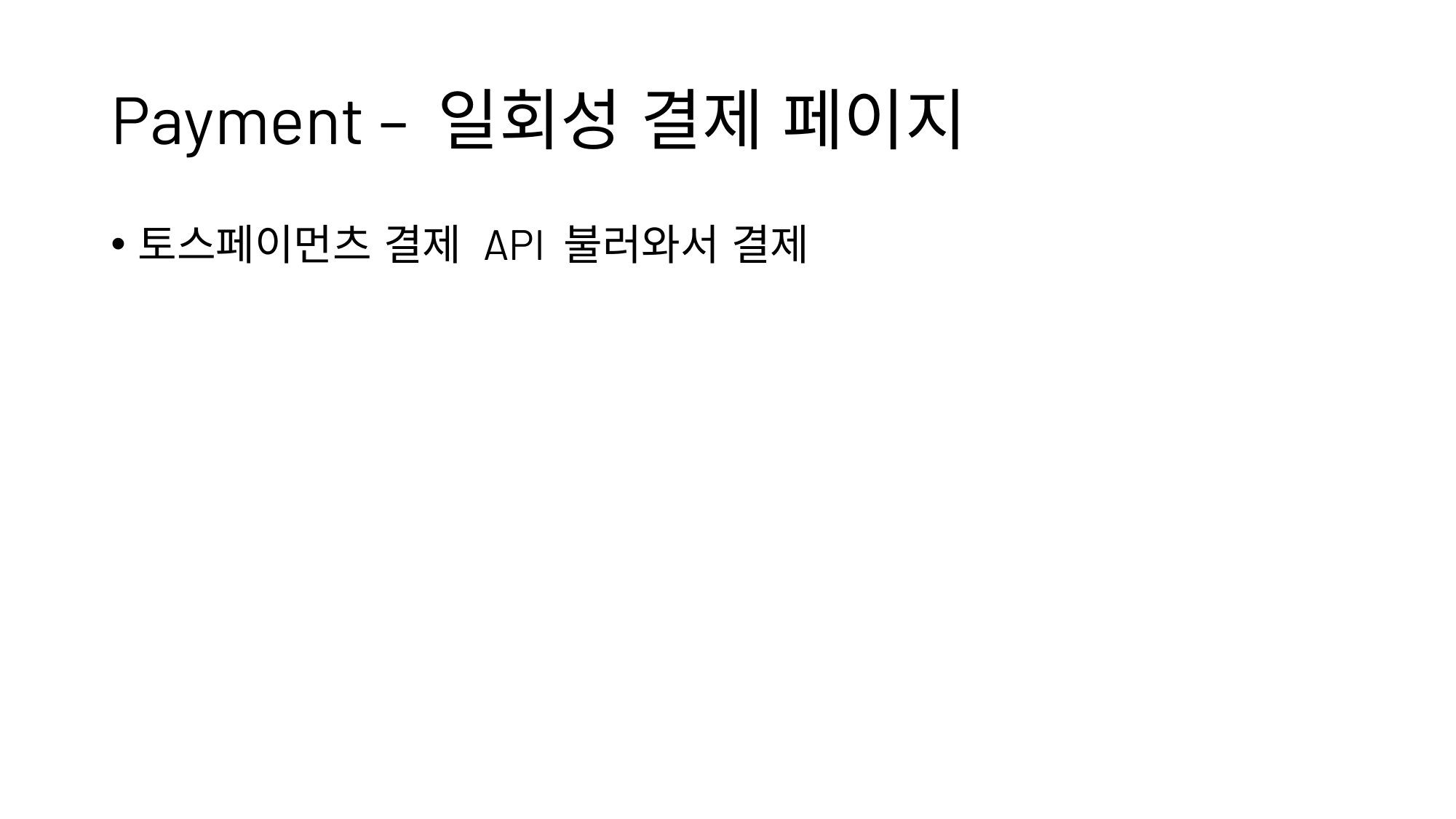

# Payment – 일회성 결제 페이지
토스페이먼츠 결제 API 불러와서 결제